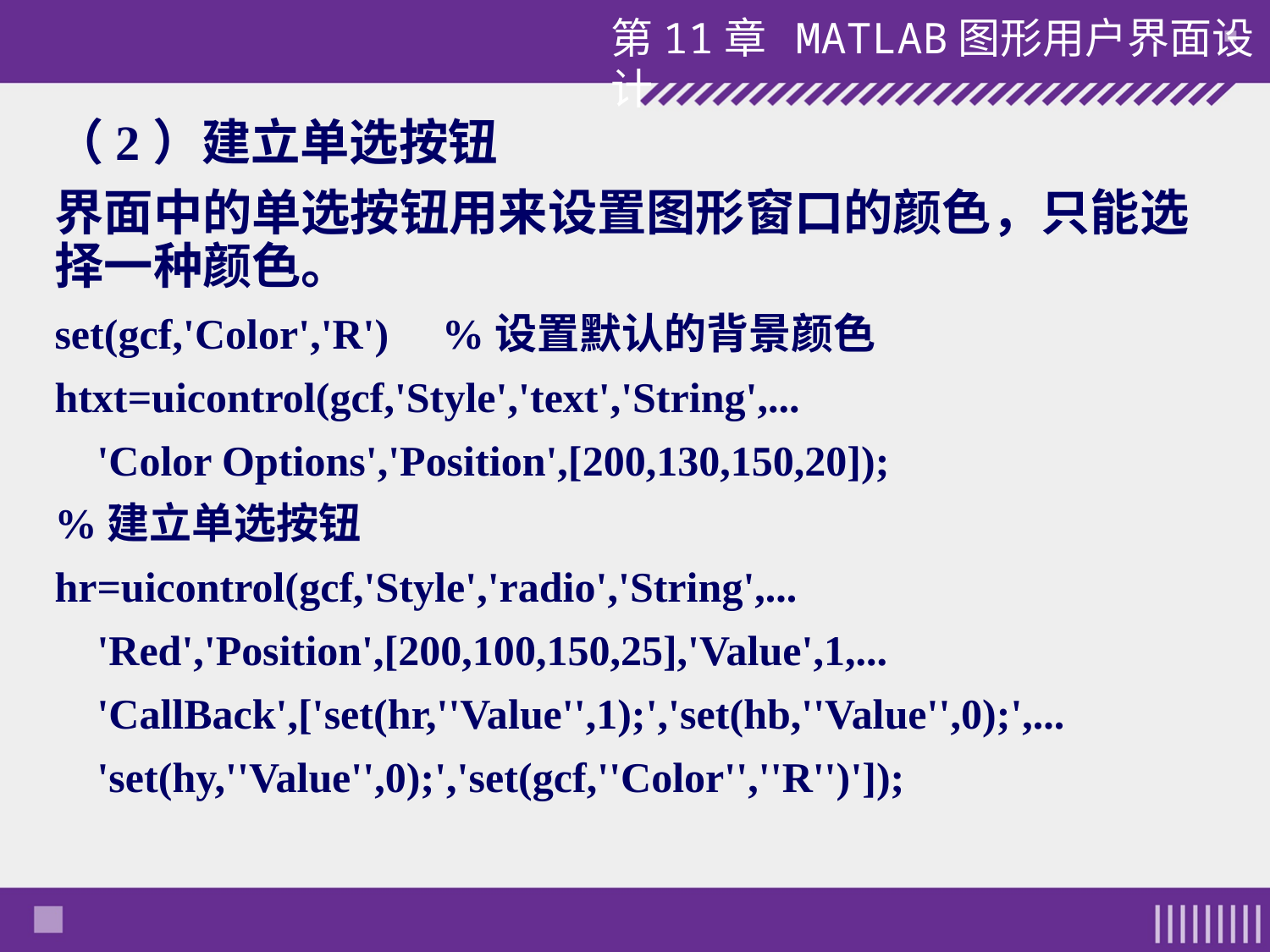

（2）建立单选按钮
界面中的单选按钮用来设置图形窗口的颜色，只能选择一种颜色。
set(gcf,'Color','R')     %设置默认的背景颜色
htxt=uicontrol(gcf,'Style','text','String',...
    'Color Options','Position',[200,130,150,20]);
%建立单选按钮
hr=uicontrol(gcf,'Style','radio','String',...
    'Red','Position',[200,100,150,25],'Value',1,...
    'CallBack',['set(hr,''Value'',1);','set(hb,''Value'',0);',...
    'set(hy,''Value'',0);','set(gcf,''Color'',''R'')']);